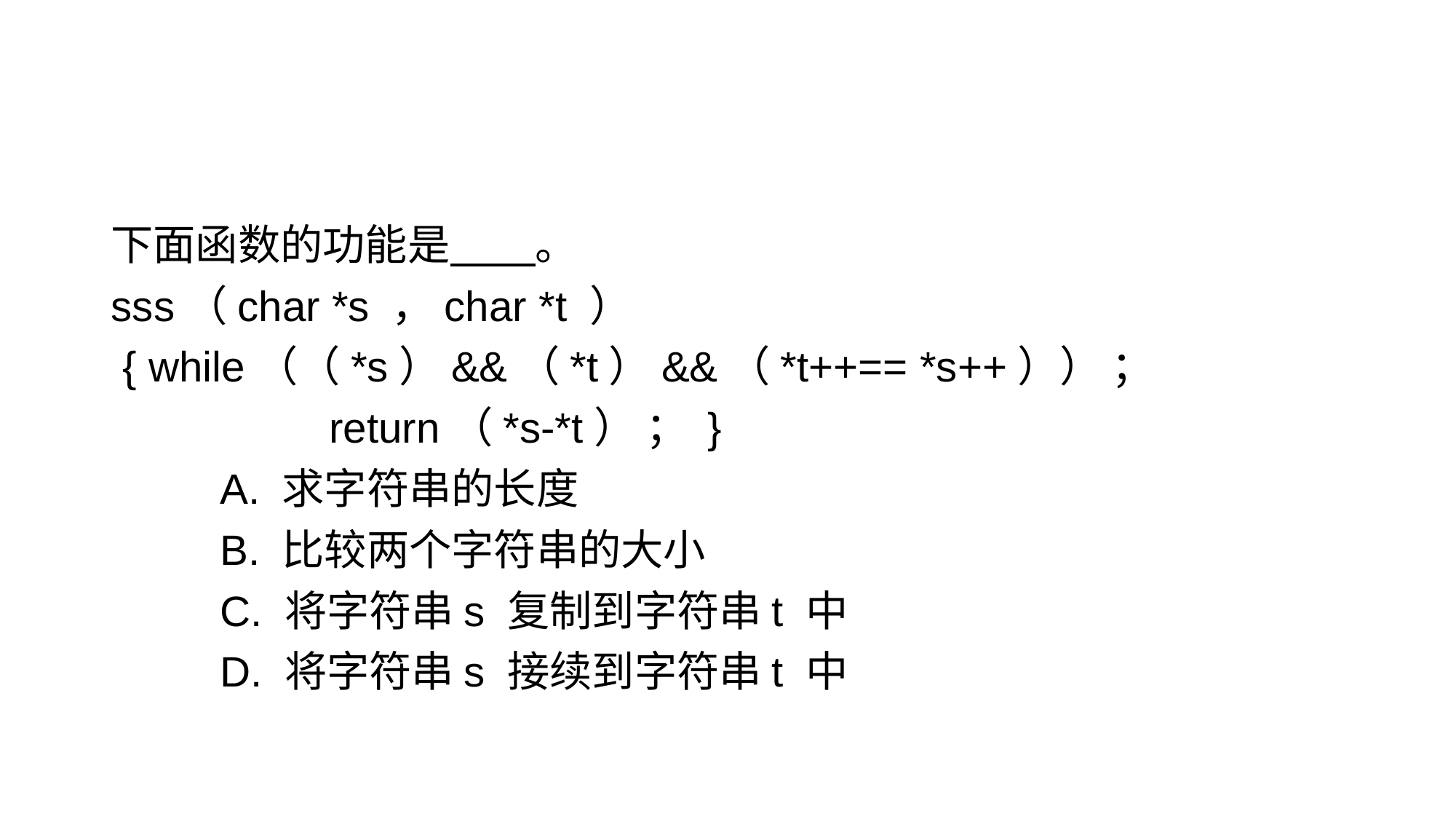

#
下面函数的功能是         。
sss（char *s ，char *t ）
 { while（（*s）&&（*t）&&（*t++== *s++）） ；
		return（*s-*t） ； }
	A. 求字符串的长度
	B. 比较两个字符串的大小
	C. 将字符串s 复制到字符串t 中
	D. 将字符串s 接续到字符串t 中